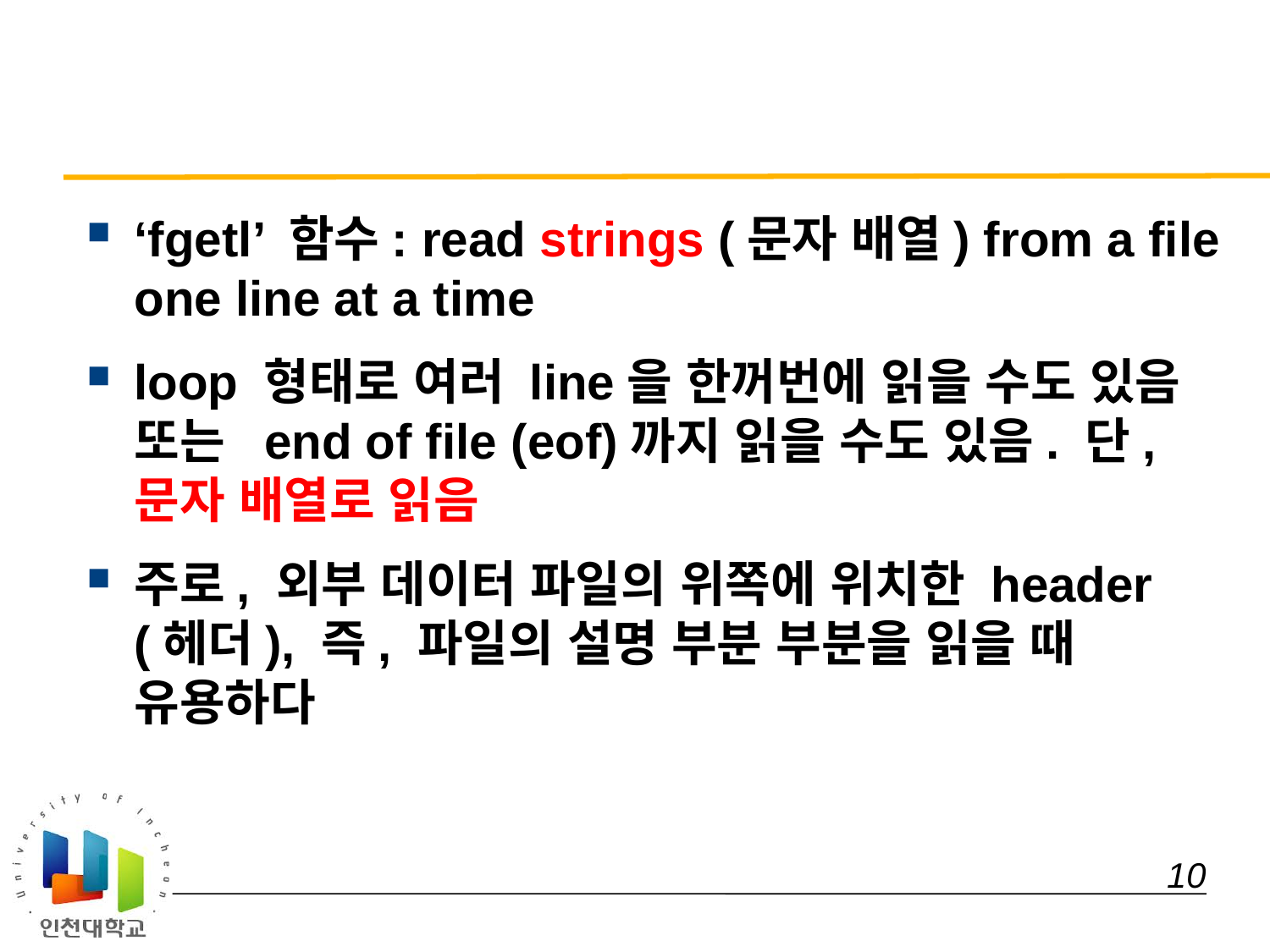

#
‘fgetl’ 함수: read strings (문자 배열) from a file one line at a time
loop 형태로 여러 line을 한꺼번에 읽을 수도 있음 또는  end of file (eof)까지 읽을 수도 있음. 단, 문자 배열로 읽음
주로, 외부 데이터 파일의 위쪽에 위치한 header (헤더), 즉, 파일의 설명 부분 부분을 읽을 때 유용하다

 10